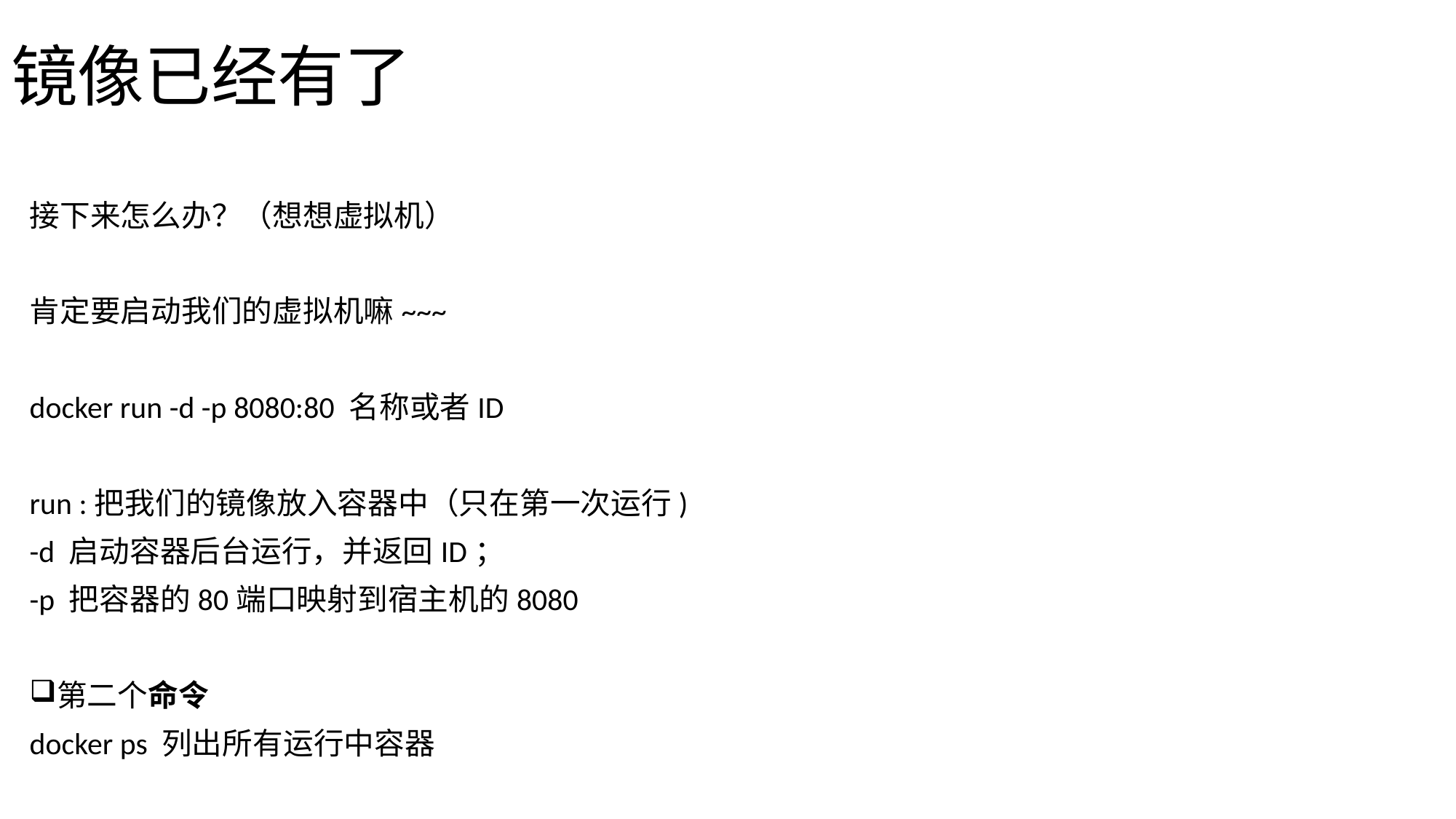

# 镜像已经有了
接下来怎么办？（想想虚拟机）

肯定要启动我们的虚拟机嘛~~~

docker run -d -p 8080:80 名称或者ID

run :把我们的镜像放入容器中（只在第一次运行)
-d 启动容器后台运行，并返回ID；
-p 把容器的80端口映射到宿主机的8080

第二个命令
docker ps 列出所有运行中容器